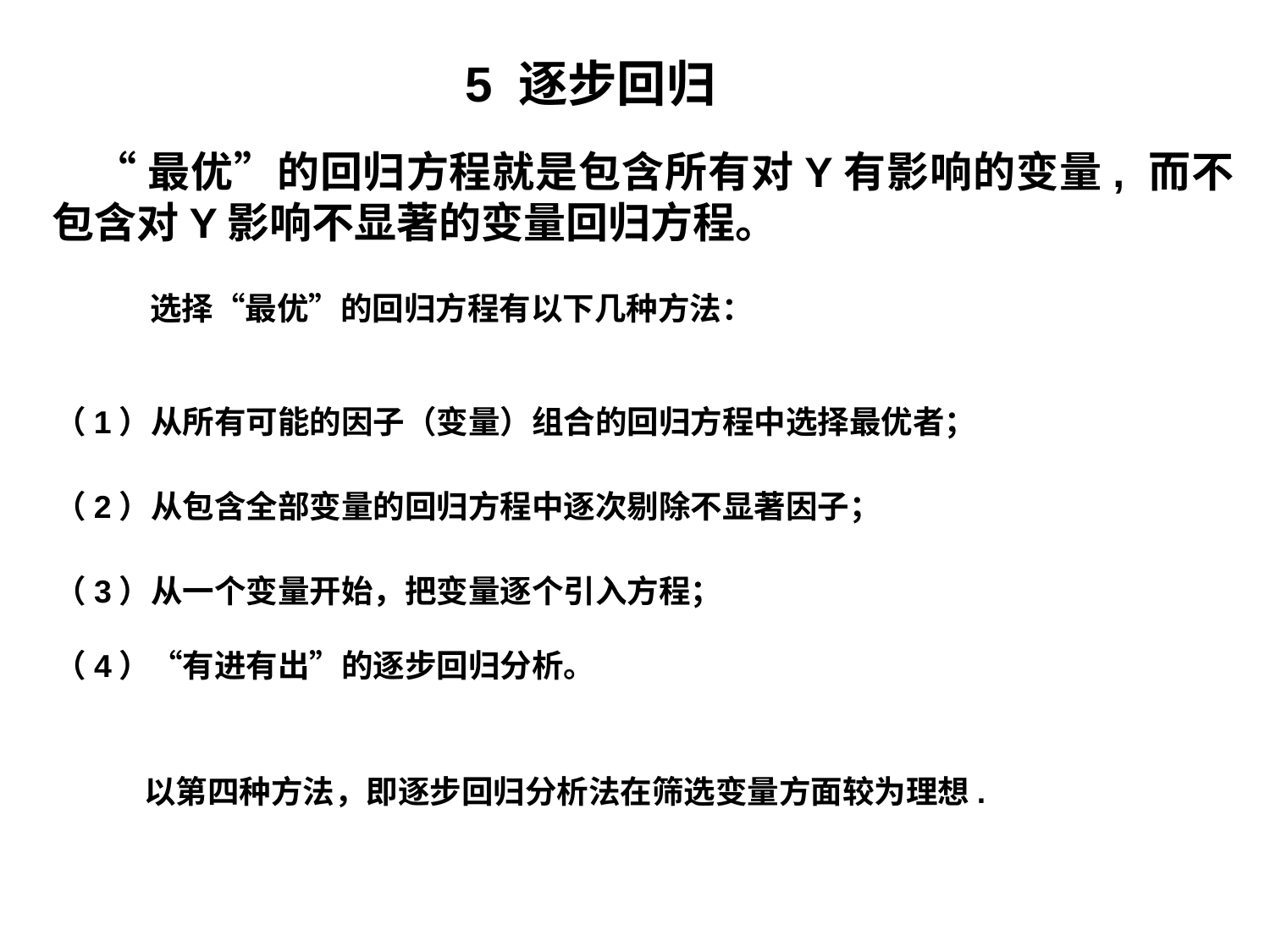

5 逐步回归
    “最优”的回归方程就是包含所有对Y有影响的变量, 而不包含对Y影响不显著的变量回归方程。
选择“最优”的回归方程有以下几种方法：
（1）从所有可能的因子（变量）组合的回归方程中选择最优者；
（2）从包含全部变量的回归方程中逐次剔除不显著因子；
（3）从一个变量开始，把变量逐个引入方程；
（4）“有进有出”的逐步回归分析。
    以第四种方法，即逐步回归分析法在筛选变量方面较为理想.